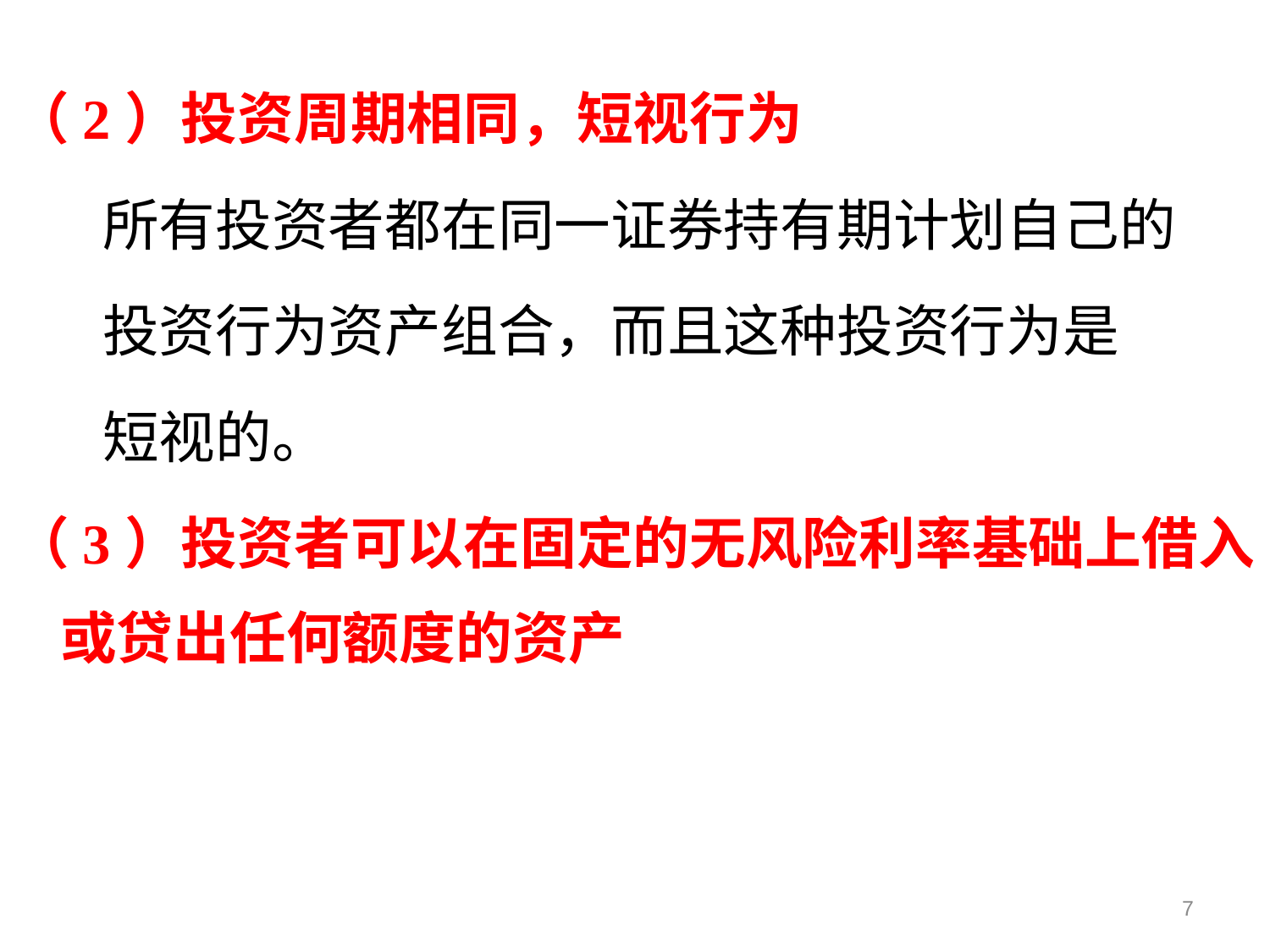

（2）投资周期相同，短视行为
      所有投资者都在同一证券持有期计划自己的
      投资行为资产组合，而且这种投资行为是
      短视的。
（3）投资者可以在固定的无风险利率基础上借入或贷出任何额度的资产

7